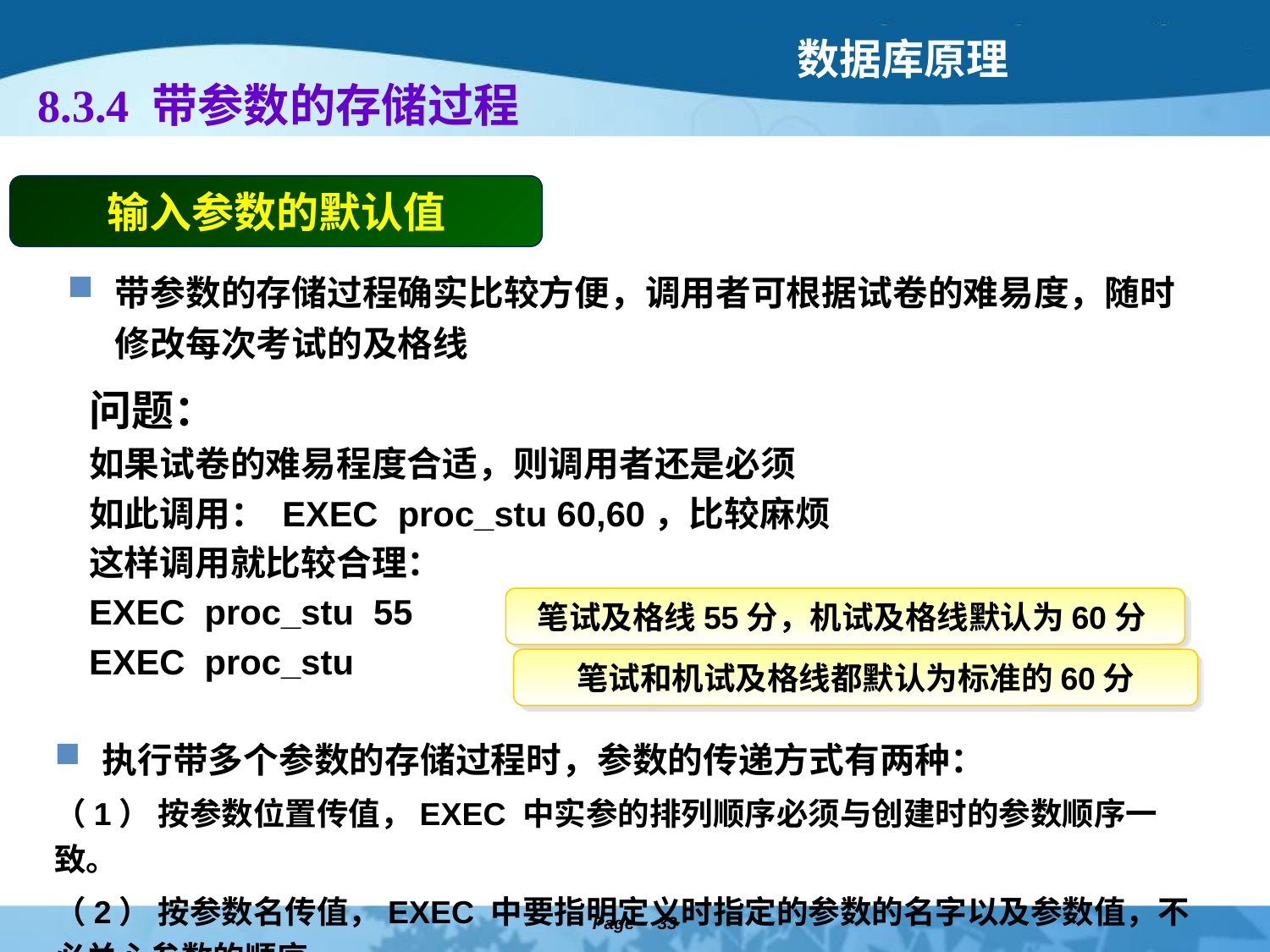

# 8.3.4 带参数的存储过程
输入参数的默认值
带参数的存储过程确实比较方便，调用者可根据试卷的难易度，随时修改每次考试的及格线
问题：
如果试卷的难易程度合适，则调用者还是必须
如此调用： EXEC  proc_stu 60,60，比较麻烦
这样调用就比较合理：
EXEC  proc_stu  55
EXEC  proc_stu

笔试及格线55分，机试及格线默认为60分
笔试和机试及格线都默认为标准的60分
执行带多个参数的存储过程时，参数的传递方式有两种：
（1） 按参数位置传值，EXEC 中实参的排列顺序必须与创建时的参数顺序一致。
（2） 按参数名传值，EXEC 中要指明定义时指定的参数的名字以及参数值，不必关心参数的顺序。